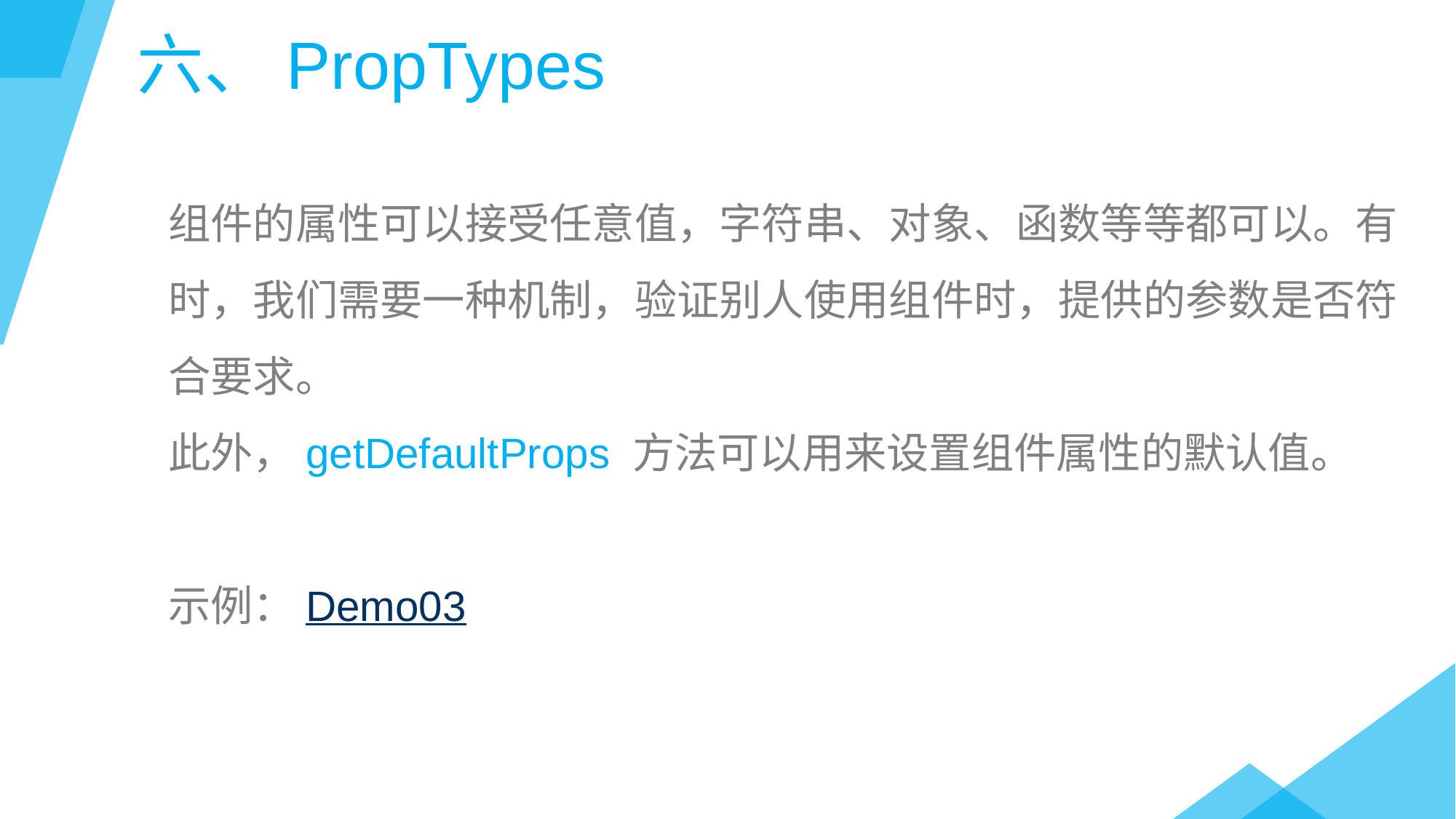

六、PropTypes
组件的属性可以接受任意值，字符串、对象、函数等等都可以。有时，我们需要一种机制，验证别人使用组件时，提供的参数是否符合要求。
此外，getDefaultProps 方法可以用来设置组件属性的默认值。

示例：Demo03